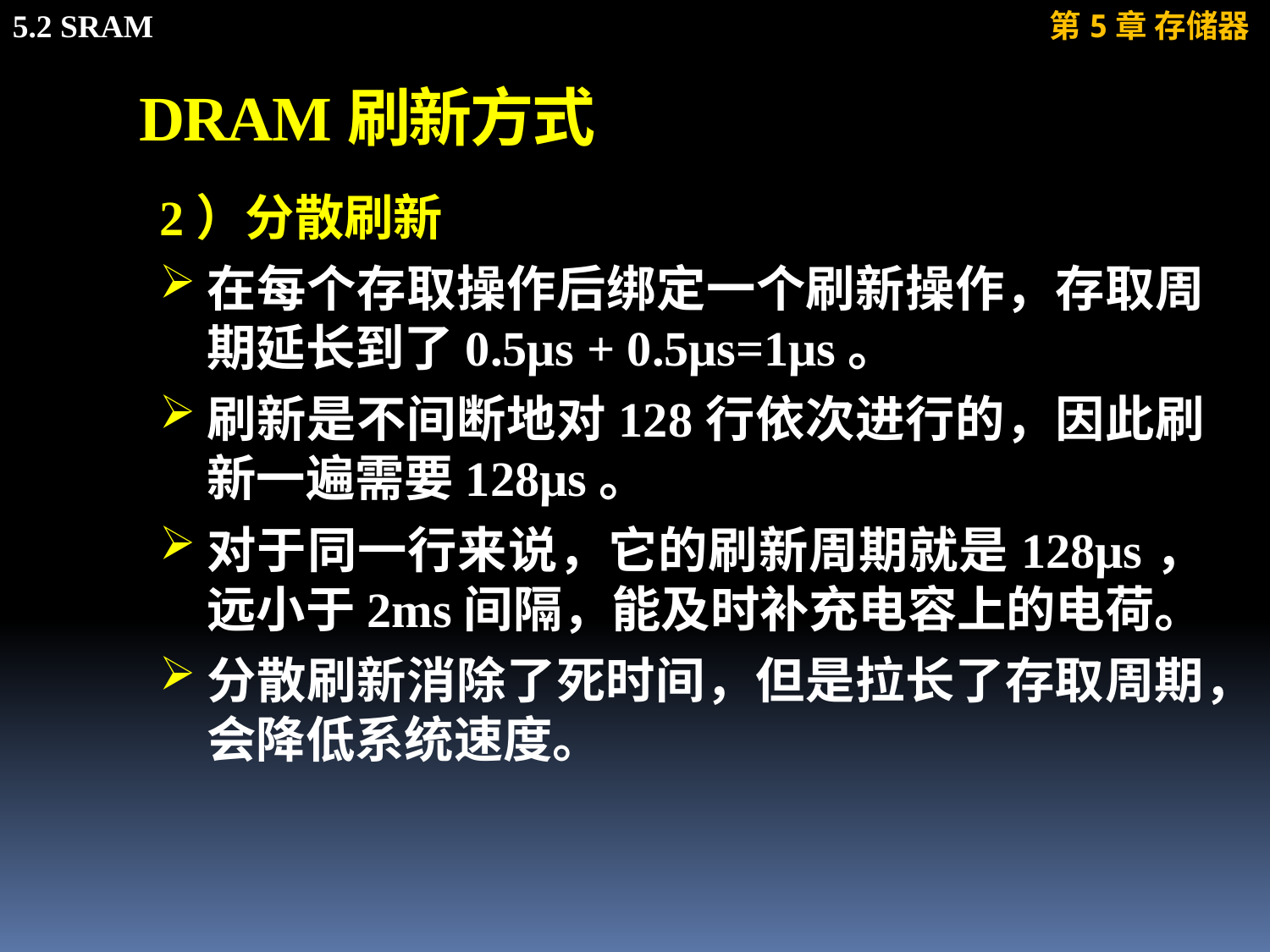

# DRAM刷新方式
2）分散刷新
在每个存取操作后绑定一个刷新操作，存取周期延长到了0.5μs + 0.5μs=1μs。
刷新是不间断地对128行依次进行的，因此刷新一遍需要128μs。
对于同一行来说，它的刷新周期就是128μs，远小于2ms间隔，能及时补充电容上的电荷。
分散刷新消除了死时间，但是拉长了存取周期，会降低系统速度。